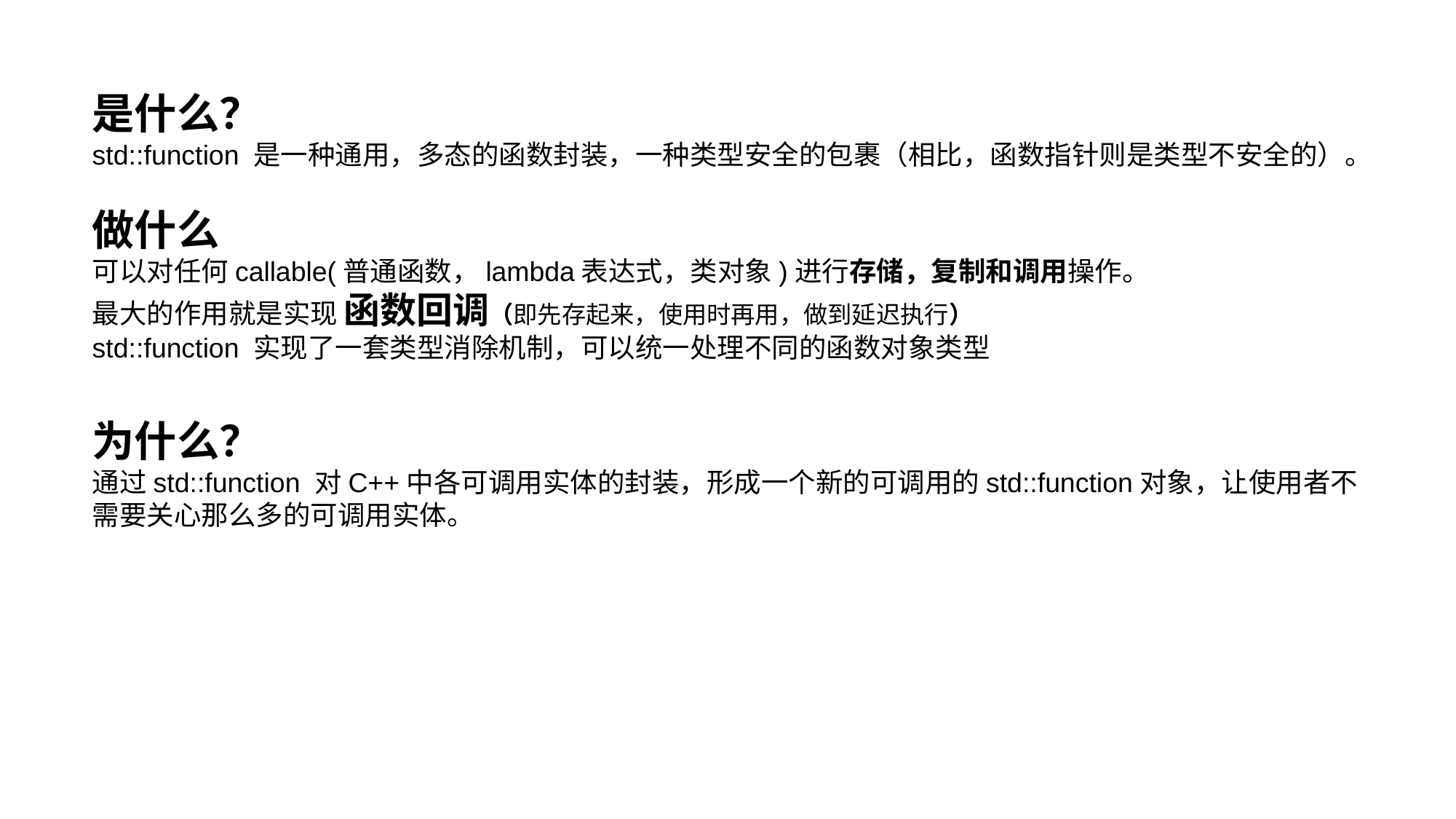

是什么？
std::function 是一种通用，多态的函数封装，一种类型安全的包裹（相比，函数指针则是类型不安全的）。

做什么
可以对任何callable(普通函数，lambda表达式，类对象)进行存储，复制和调用操作。
最大的作用就是实现 函数回调（即先存起来，使用时再用，做到延迟执行）
std::function 实现了一套类型消除机制，可以统一处理不同的函数对象类型

为什么？
通过std::function 对C++中各可调用实体的封装，形成一个新的可调用的std::function对象，让使用者不需要关心那么多的可调用实体。